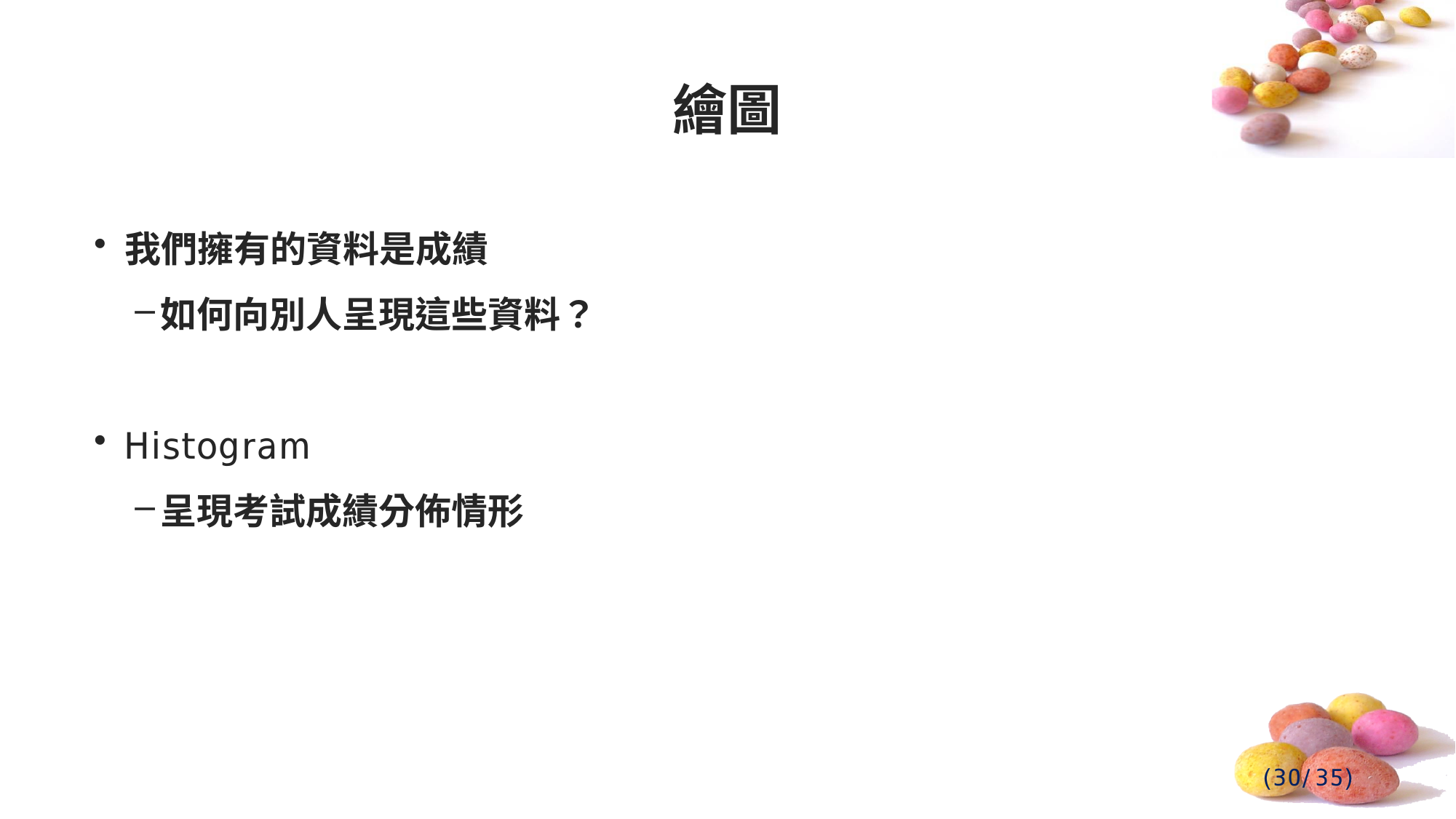

# 繪圖
我們擁有的資料是成績
如何向別人呈現這些資料？

Histogram
呈現考試成績分佈情形